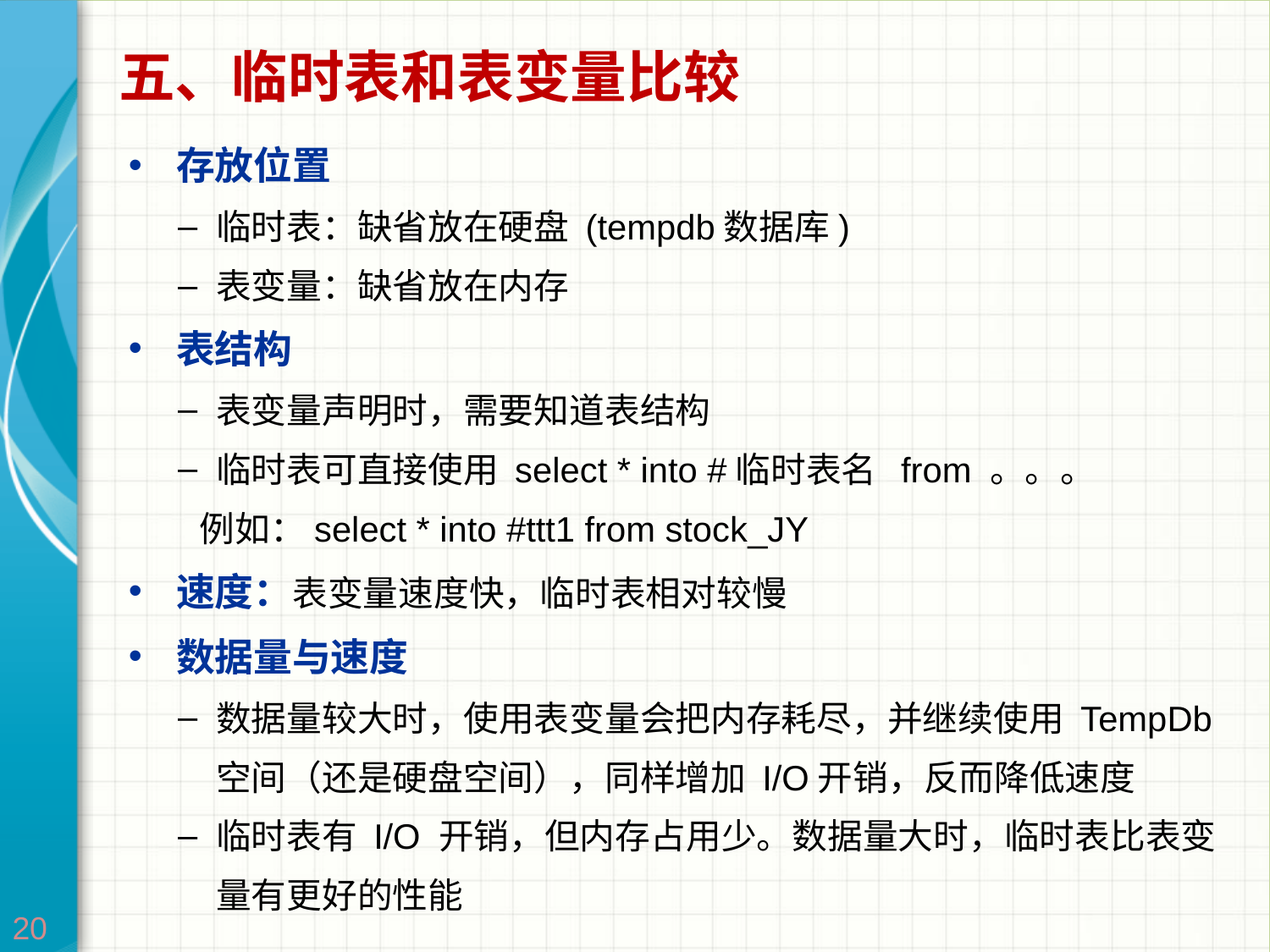

# 五、临时表和表变量比较
存放位置
临时表：缺省放在硬盘 (tempdb数据库)
表变量：缺省放在内存
表结构
表变量声明时，需要知道表结构
临时表可直接使用 select * into #临时表名  from 。。。
        例如：select * into #ttt1 from stock_JY
速度：表变量速度快，临时表相对较慢
数据量与速度
数据量较大时，使用表变量会把内存耗尽，并继续使用 TempDb空间（还是硬盘空间），同样增加 I/O开销，反而降低速度
临时表有 I/O 开销，但内存占用少。数据量大时，临时表比表变量有更好的性能
20